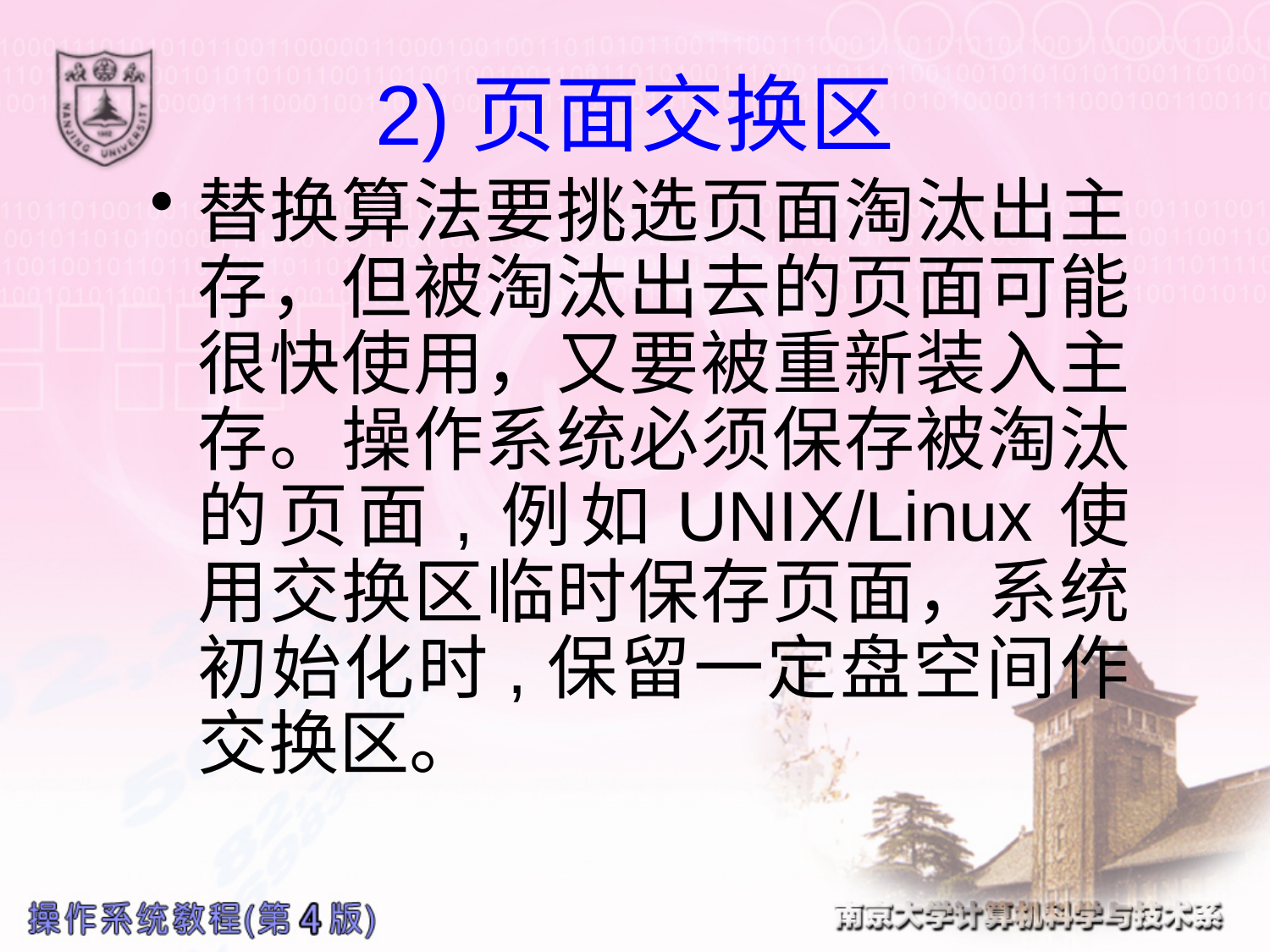

# 2)页面交换区
替换算法要挑选页面淘汰出主存，但被淘汰出去的页面可能很快使用，又要被重新装入主存。操作系统必须保存被淘汰的页面,例如UNIX/Linux使用交换区临时保存页面，系统初始化时,保留一定盘空间作交换区。